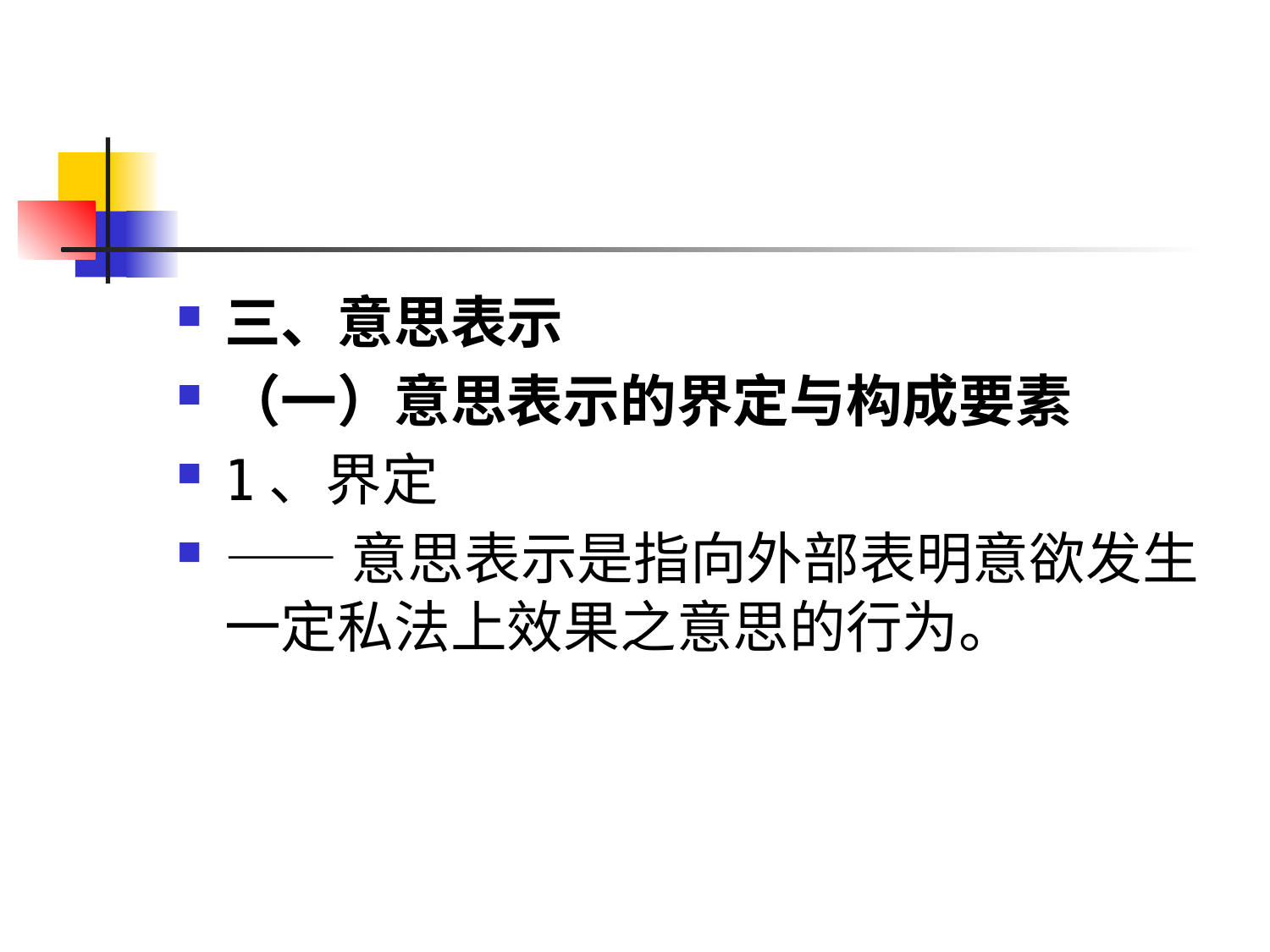

#
三、意思表示
（一）意思表示的界定与构成要素
1、界定
——意思表示是指向外部表明意欲发生一定私法上效果之意思的行为。